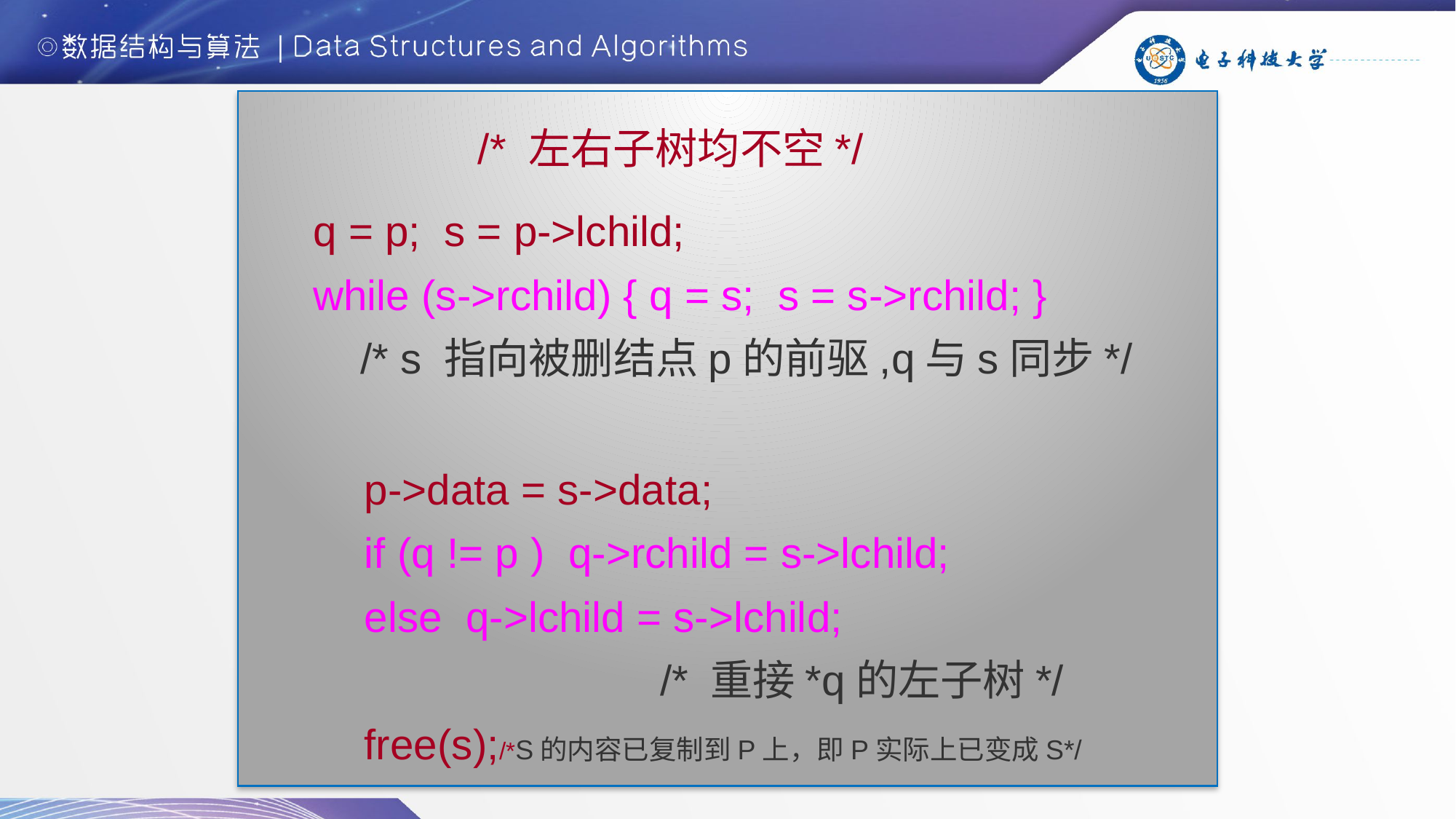

/* 左右子树均不空*/
q = p;  s = p->lchild;
while (s->rchild) { q = s;  s = s->rchild; }
    /* s 指向被删结点p的前驱,q与s同步*/
p->data = s->data;
if (q != p )  q->rchild = s->lchild;
else  q->lchild = s->lchild;
                         /* 重接*q的左子树*/
free(s);/*S的内容已复制到P上，即P实际上已变成S*/